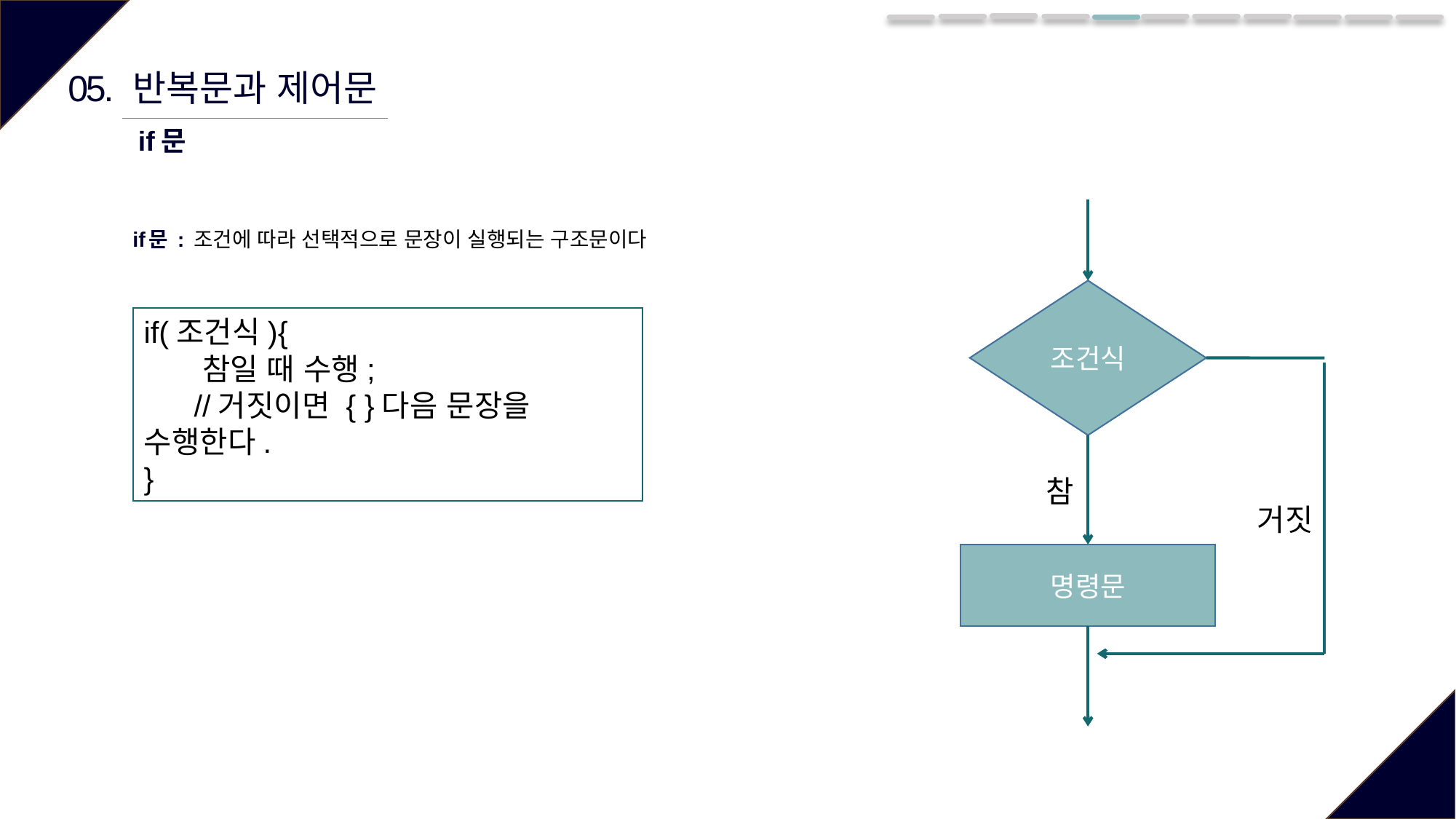

반복문과 제어문

05.
if문
if문 : 조건에 따라 선택적으로 문장이 실행되는 구조문이다
조건식
if(조건식){
      참일 때 수행;
      //거짓이면 { }다음 문장을 수행한다.
}
참
거짓
명령문